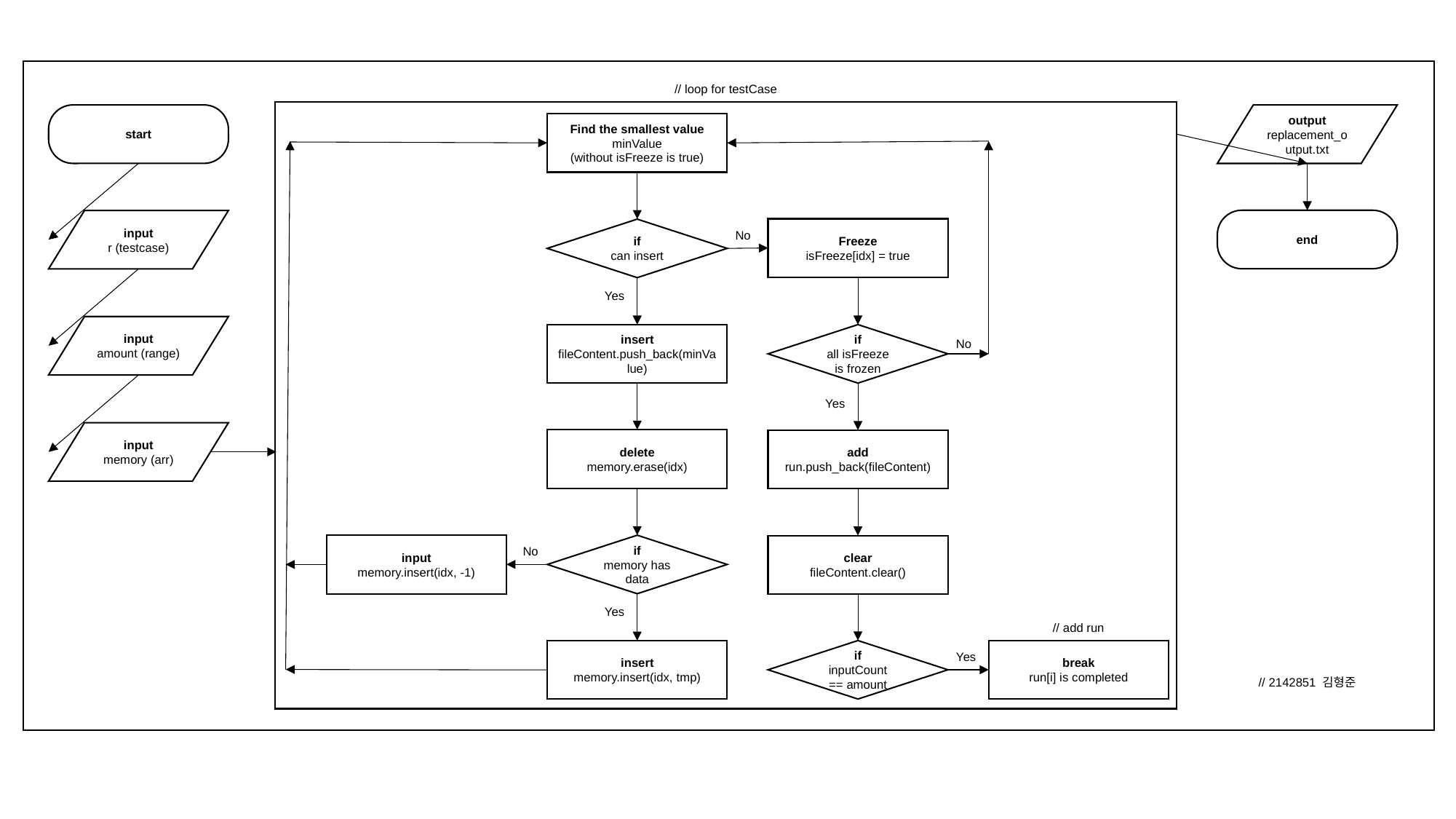

// loop for testCase

Find the smallest value
minValue
(without isFreeze is true)
Freeze
isFreeze[idx] = true
if
can insert
No
Yes
insert
fileContent.push_back(minValue)
if
all isFreeze is frozen
No
Yes
delete
memory.erase(idx)
add
run.push_back(fileContent)
input
memory.insert(idx, -1)
if
memory has data
clear
fileContent.clear()
No
Yes
// add run
if
inputCount == amount
break
run[i] is completed
insert
memory.insert(idx, tmp)
Yes
start
output
replacement_output.txt
end
input
r (testcase)
input
amount (range)
input
memory (arr)
// 2142851 김형준